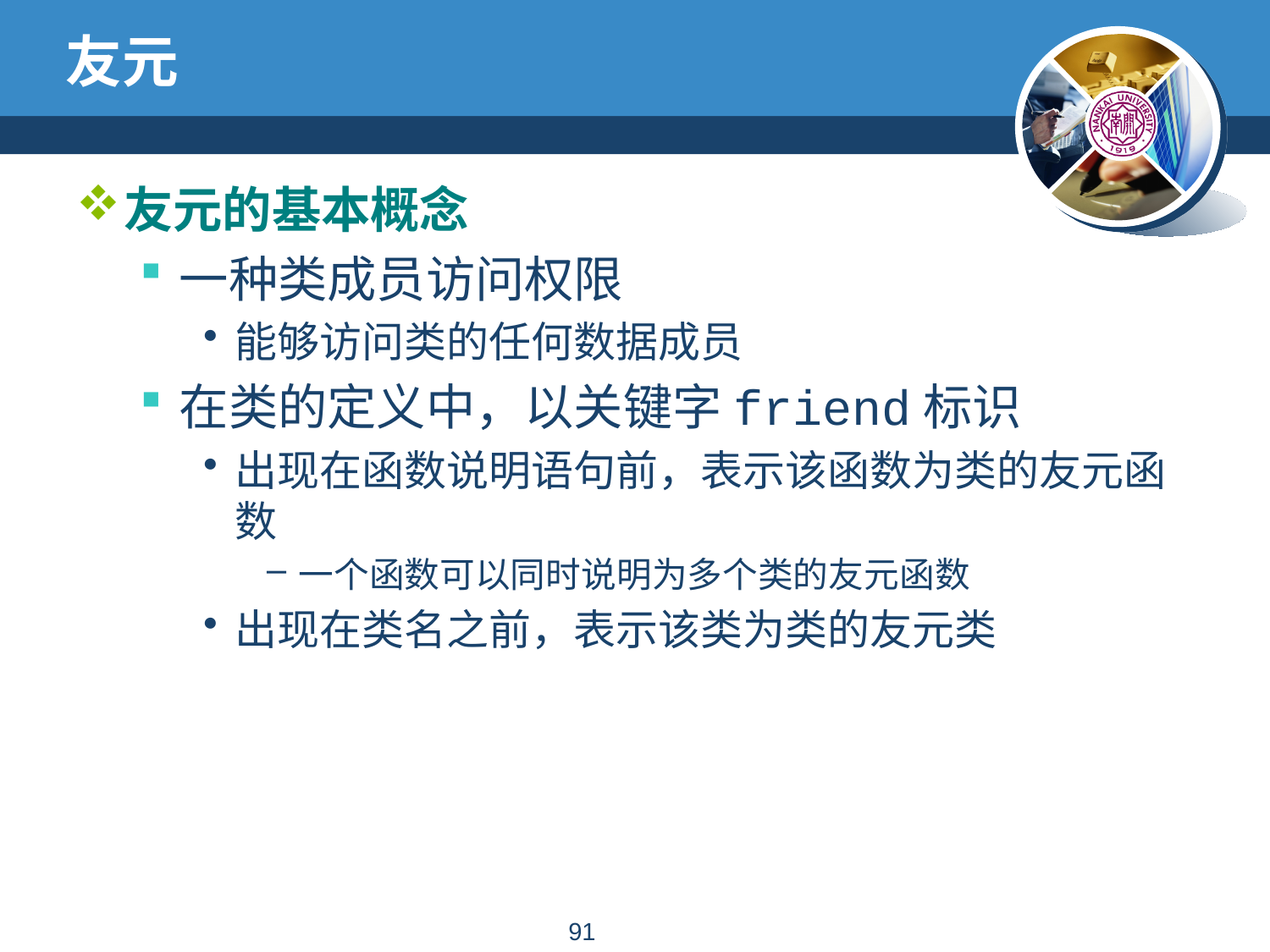

# 友元
友元的基本概念
一种类成员访问权限
能够访问类的任何数据成员
在类的定义中，以关键字friend标识
出现在函数说明语句前，表示该函数为类的友元函数
一个函数可以同时说明为多个类的友元函数
出现在类名之前，表示该类为类的友元类
91